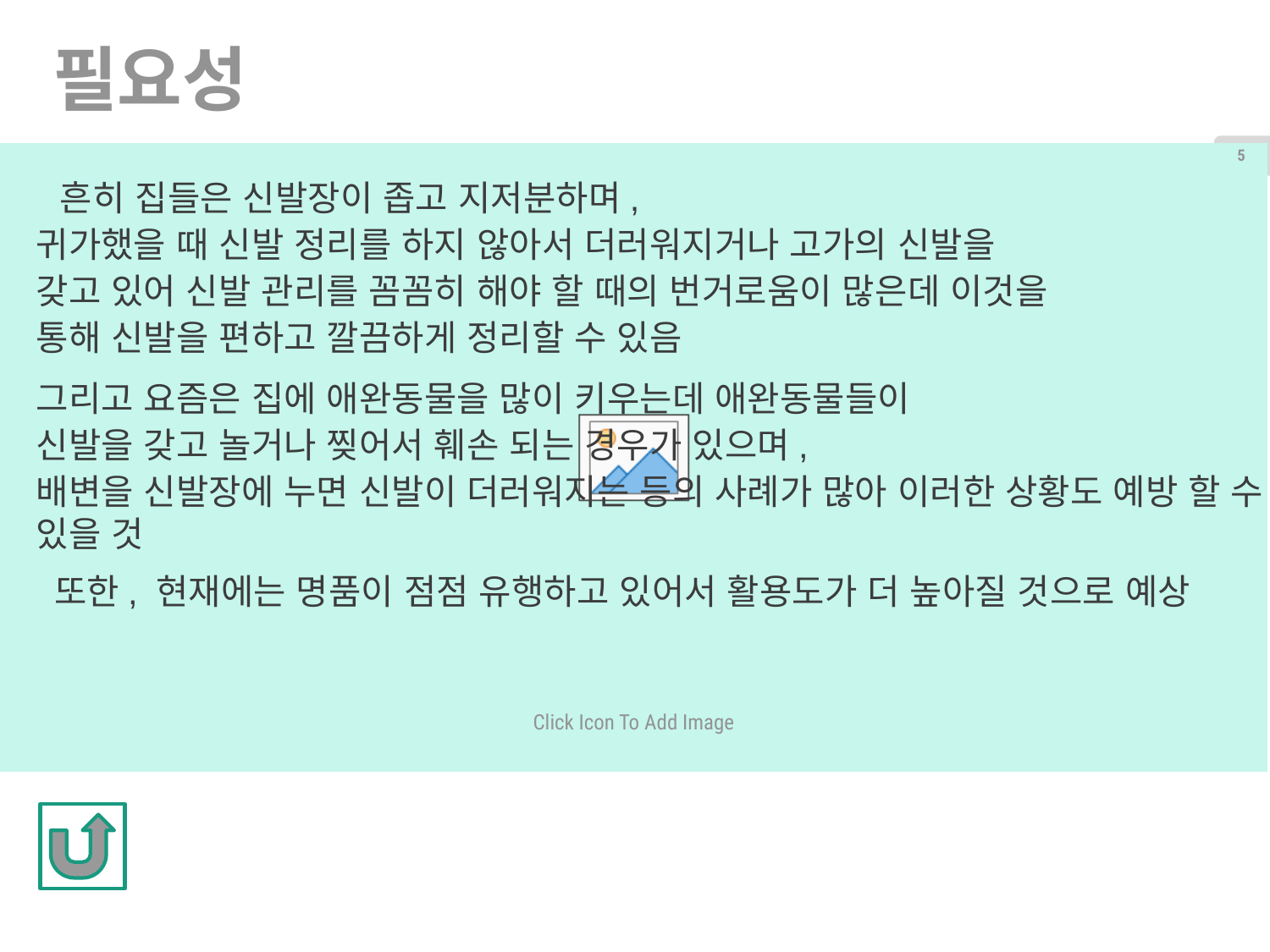

# 필요성
5

  흔히 집들은 신발장이 좁고 지저분하며,

귀가했을 때 신발 정리를 하지 않아서 더러워지거나 고가의 신발을

갖고 있어 신발 관리를 꼼꼼히 해야 할 때의 번거로움이 많은데 이것을

통해 신발을 편하고 깔끔하게 정리할 수 있음

그리고 요즘은 집에 애완동물을 많이 키우는데 애완동물들이

신발을 갖고 놀거나 찢어서 훼손 되는 경우가 있으며,

배변을 신발장에 누면 신발이 더러워지는 등의 사례가 많아 이러한 상황도 예방 할 수 있을 것

 또한, 현재에는 명품이 점점 유행하고 있어서 활용도가 더 높아질 것으로 예상